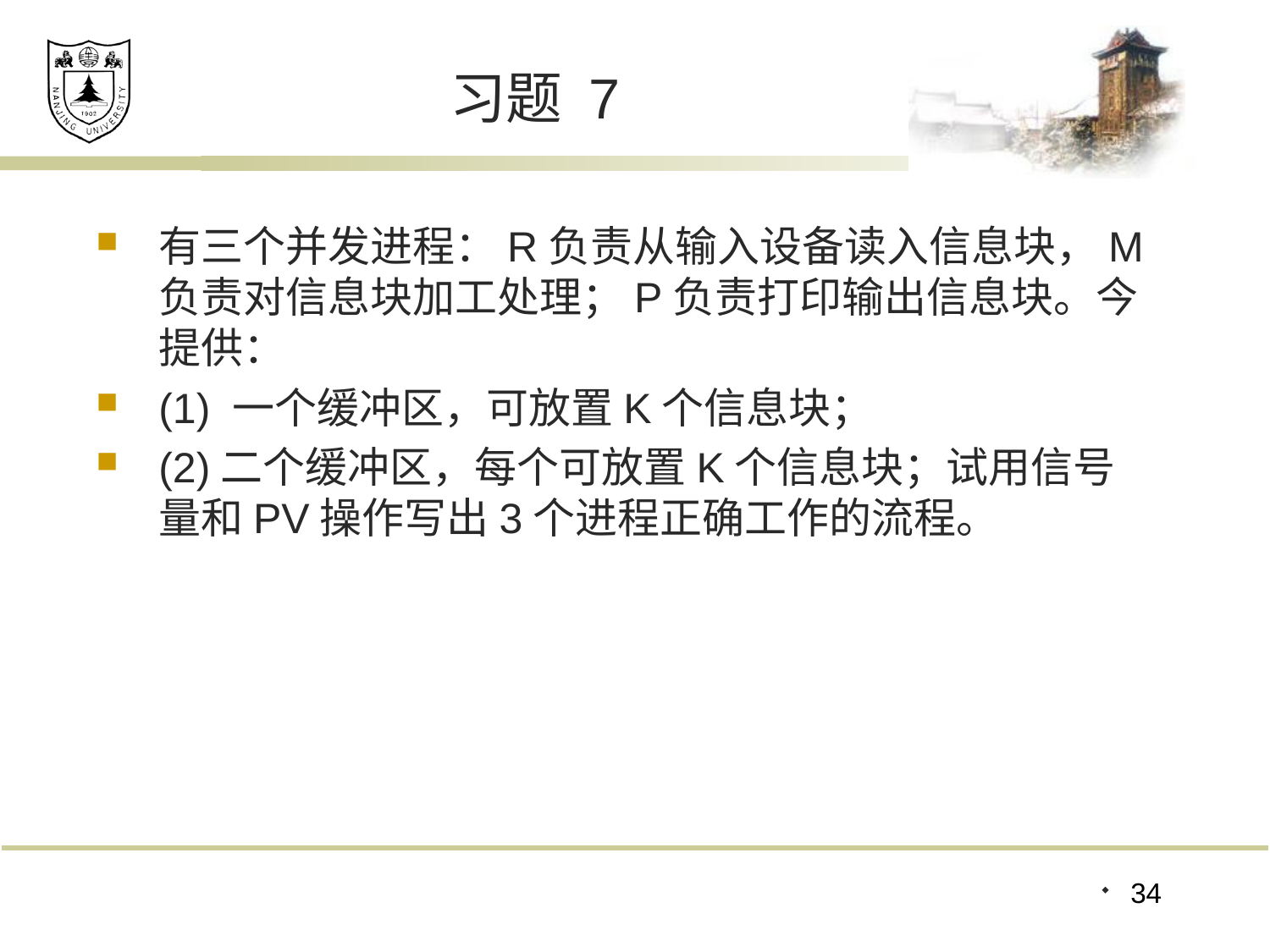

# 习题 7
有三个并发进程：R负责从输入设备读入信息块，M负责对信息块加工处理；P负责打印输出信息块。今提供：
(1) 一个缓冲区，可放置K个信息块；
(2)二个缓冲区，每个可放置K个信息块；试用信号量和PV操作写出3个进程正确工作的流程。
34